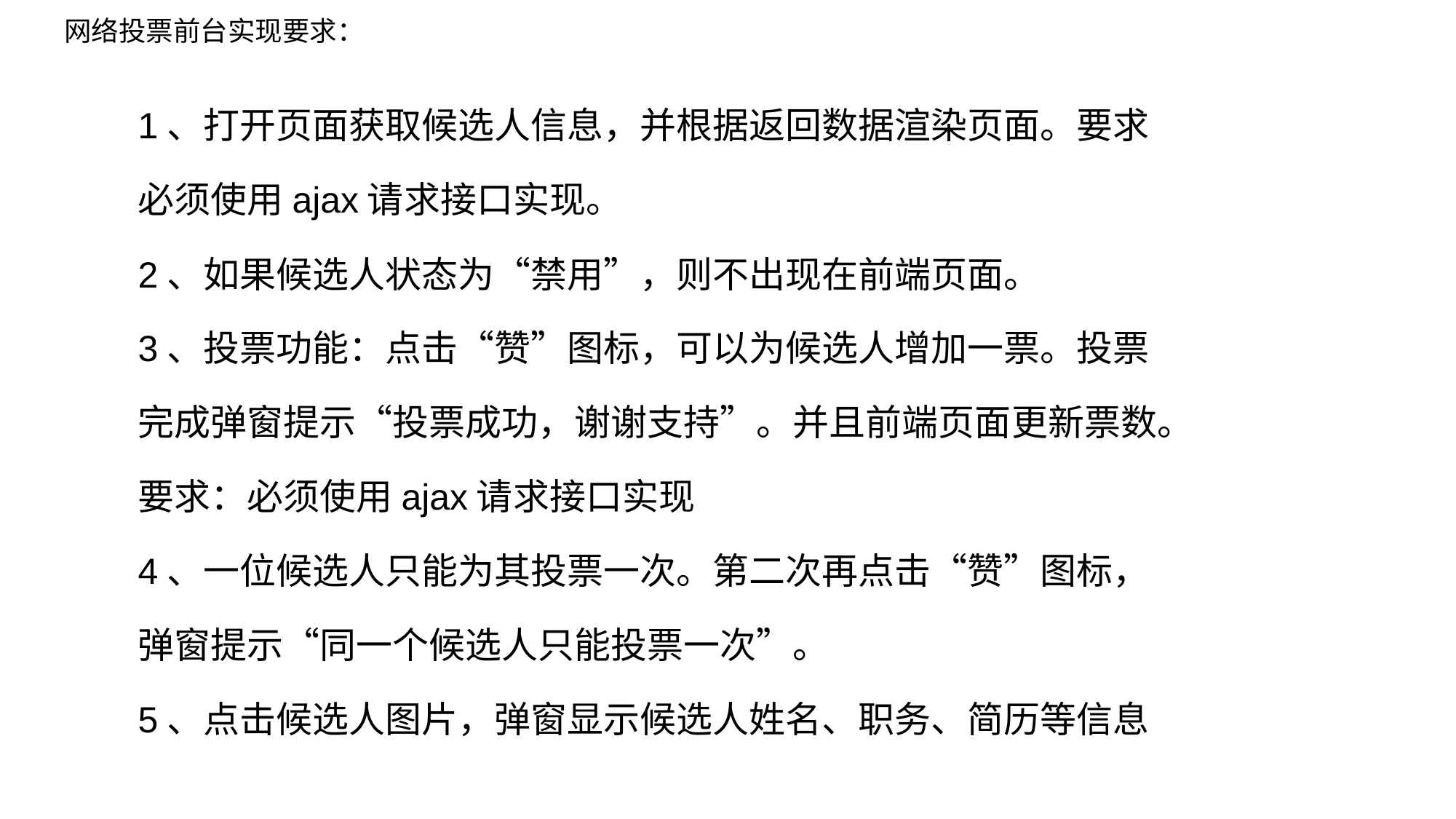

网络投票前台实现要求：
1、打开页面获取候选人信息，并根据返回数据渲染页面。要求必须使用ajax请求接口实现。
2、如果候选人状态为“禁用”，则不出现在前端页面。
3、投票功能：点击“赞”图标，可以为候选人增加一票。投票完成弹窗提示“投票成功，谢谢支持”。并且前端页面更新票数。要求：必须使用ajax请求接口实现
4、一位候选人只能为其投票一次。第二次再点击“赞”图标，弹窗提示“同一个候选人只能投票一次”。
5、点击候选人图片，弹窗显示候选人姓名、职务、简历等信息